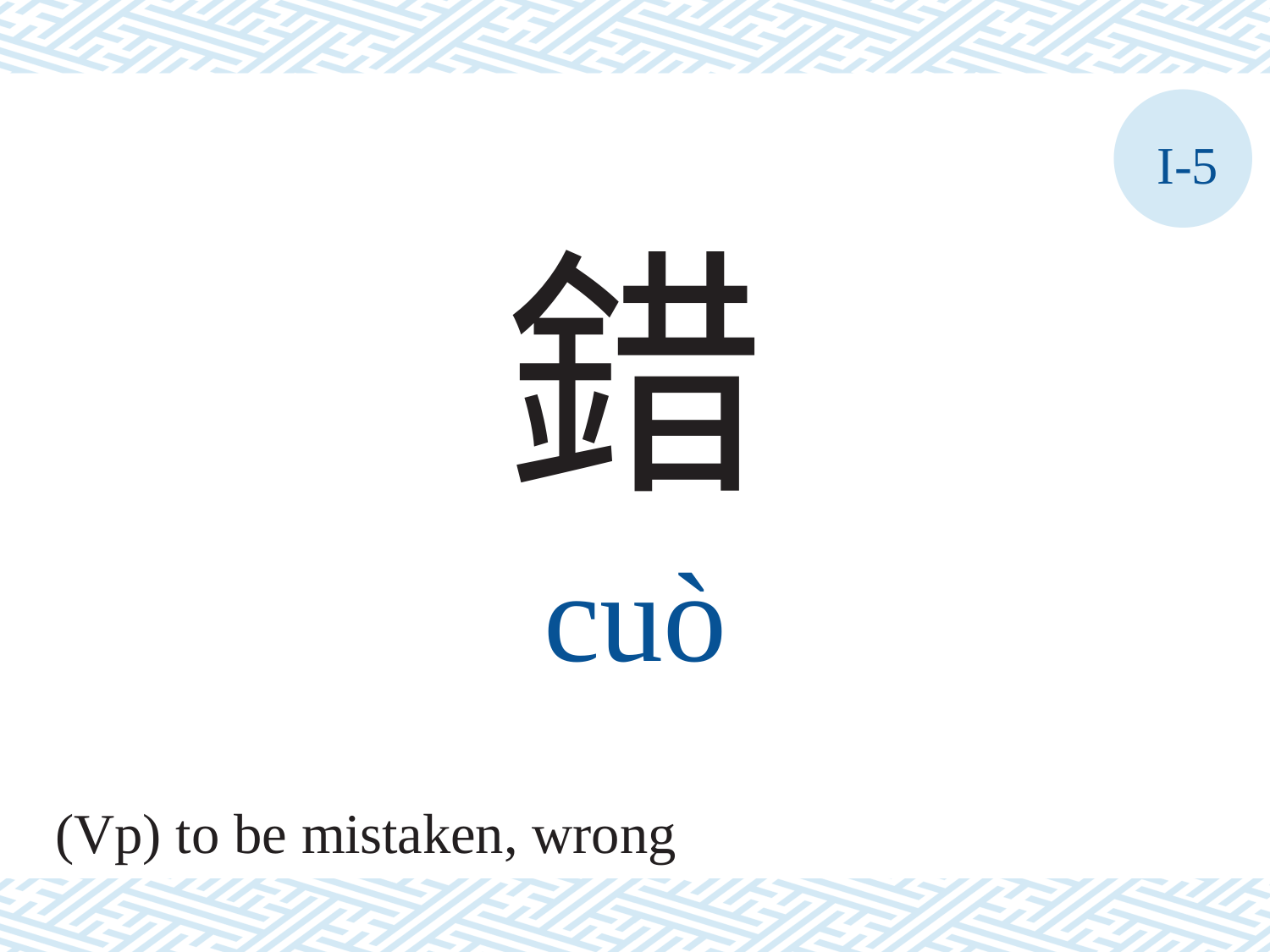

I-5
錯
cuò
(Vp) to be mistaken, wrong